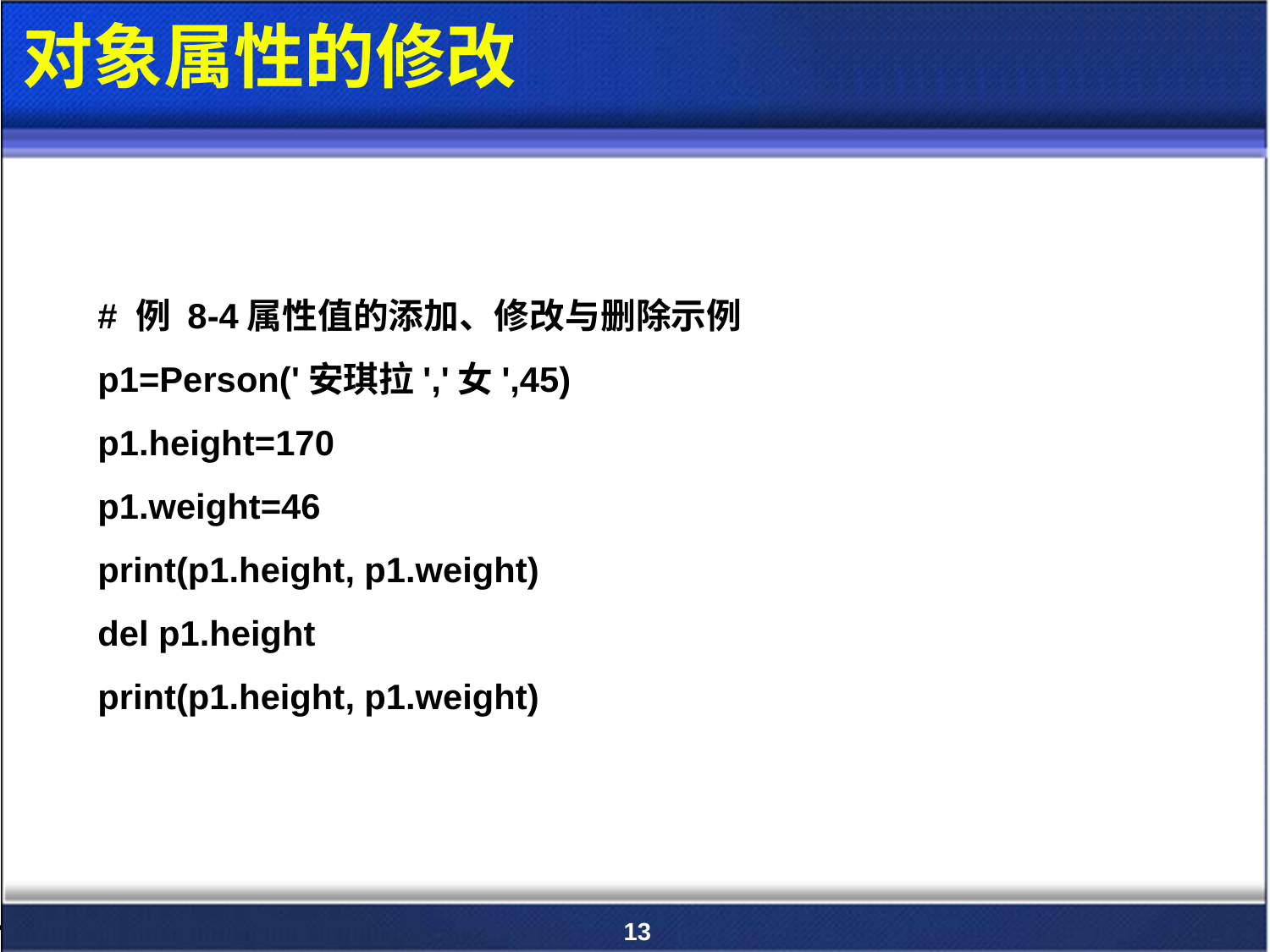

# 对象属性的修改
# 例 8‑4属性值的添加、修改与删除示例
p1=Person('安琪拉','女',45)
p1.height=170
p1.weight=46
print(p1.height, p1.weight)
del p1.height
print(p1.height, p1.weight)
13